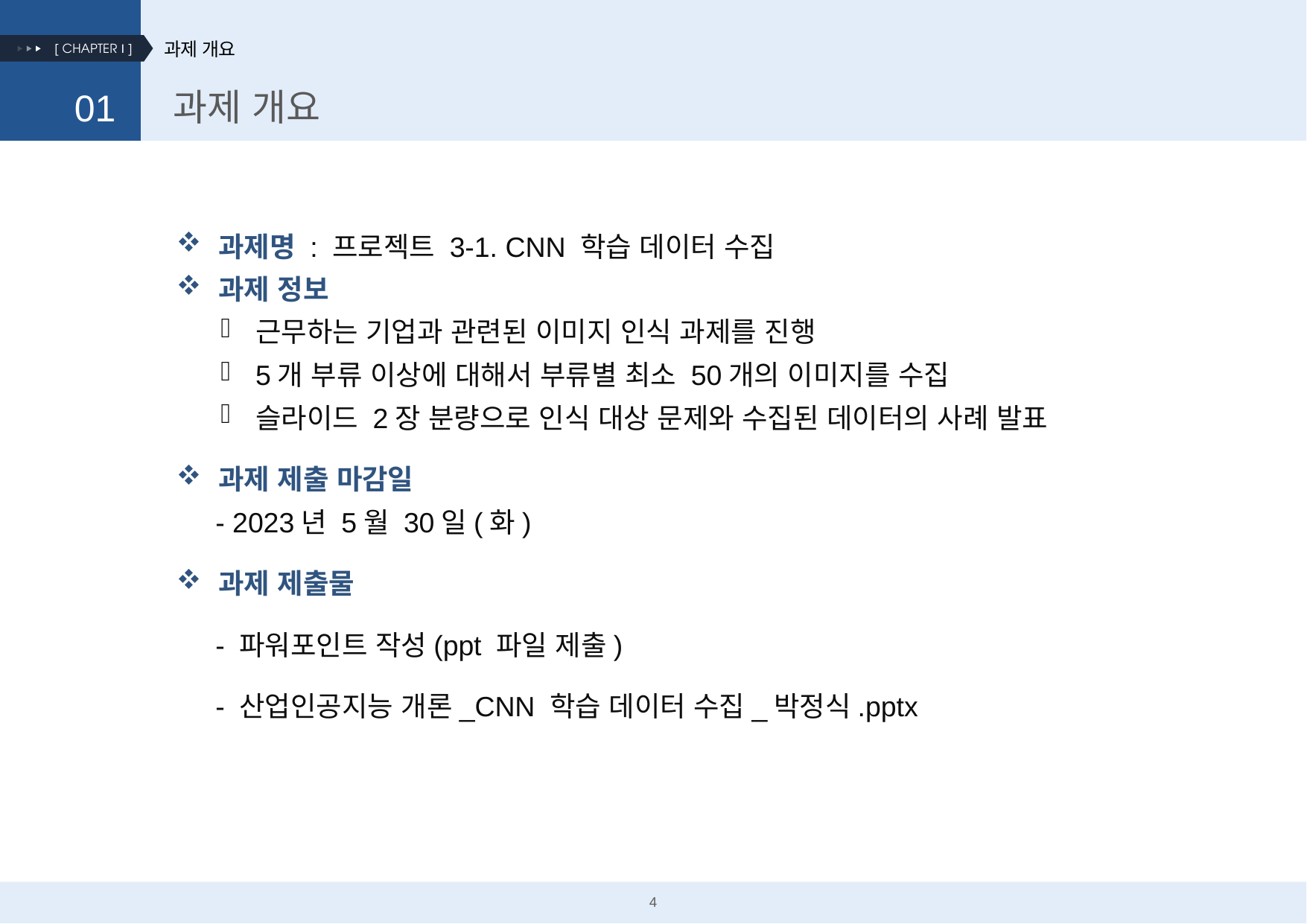

과제 개요
01
과제명 : 프로젝트 3-1. CNN 학습 데이터 수집
과제 정보
근무하는 기업과 관련된 이미지 인식 과제를 진행
5개 부류 이상에 대해서 부류별 최소 50개의 이미지를 수집
슬라이드 2장 분량으로 인식 대상 문제와 수집된 데이터의 사례 발표
과제 제출 마감일
     - 2023년 5월 30일(화)
과제 제출물
     - 파워포인트 작성(ppt 파일 제출)
     - 산업인공지능 개론_CNN 학습 데이터 수집_박정식.pptx